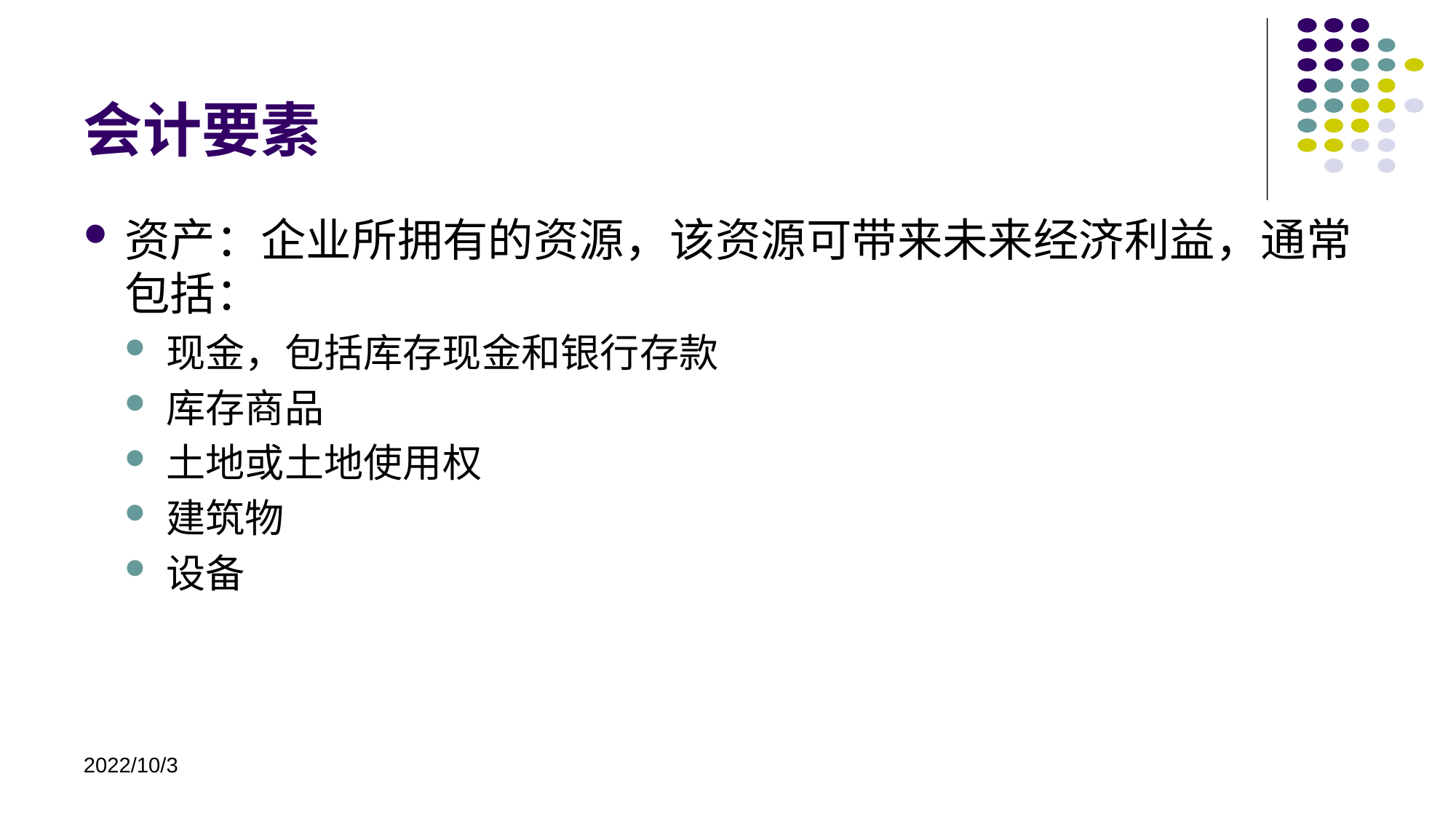

# 会计要素
资产：企业所拥有的资源，该资源可带来未来经济利益，通常包括：
现金，包括库存现金和银行存款
库存商品
土地或土地使用权
建筑物
设备

2022/10/3